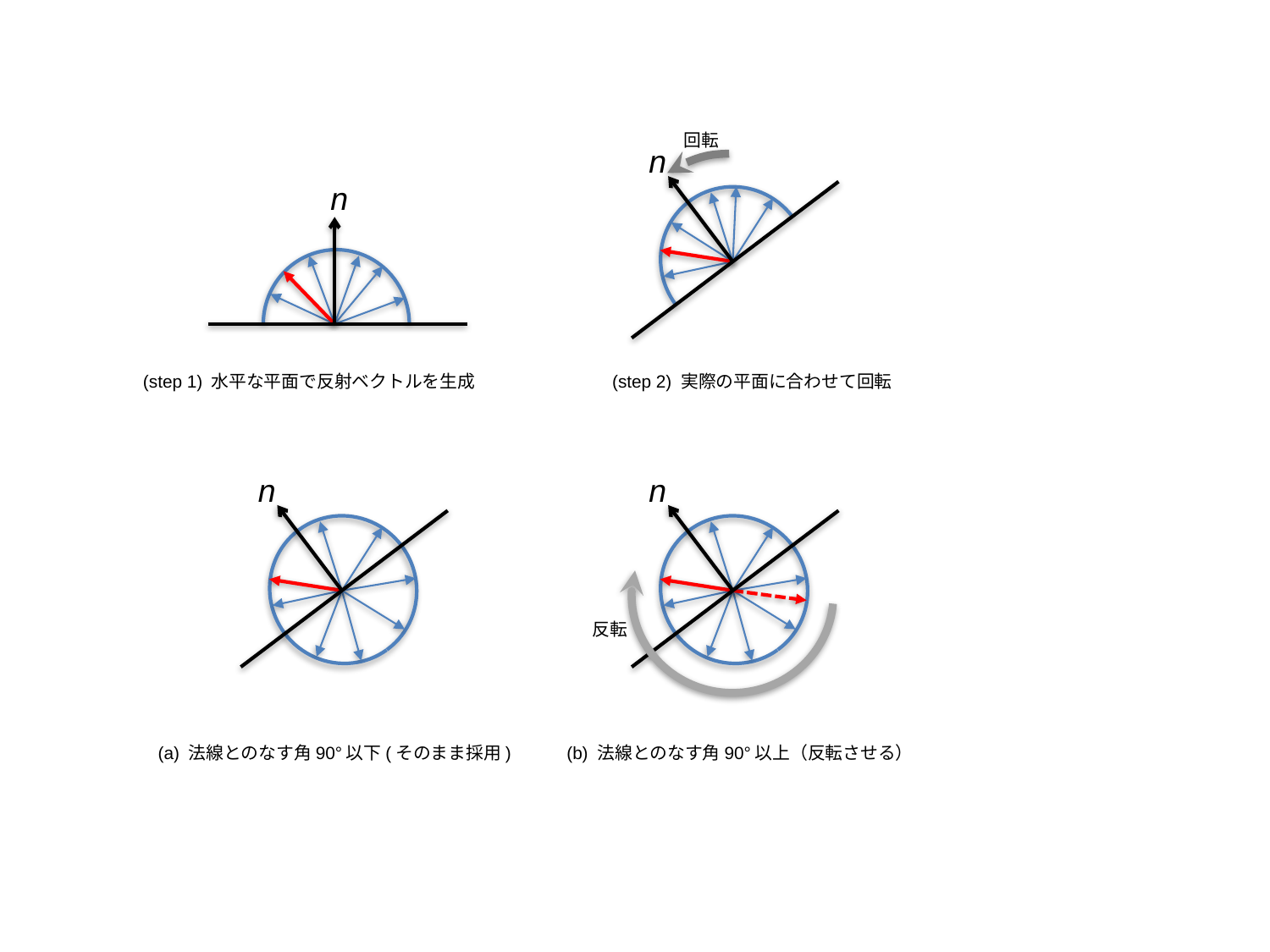

回転
n

n

(step 1) 水平な平面で反射ベクトルを生成
(step 2) 実際の平面に合わせて回転
n
n

反転
(a) 法線とのなす角90°以下(そのまま採用)
(b) 法線とのなす角90°以上（反転させる）